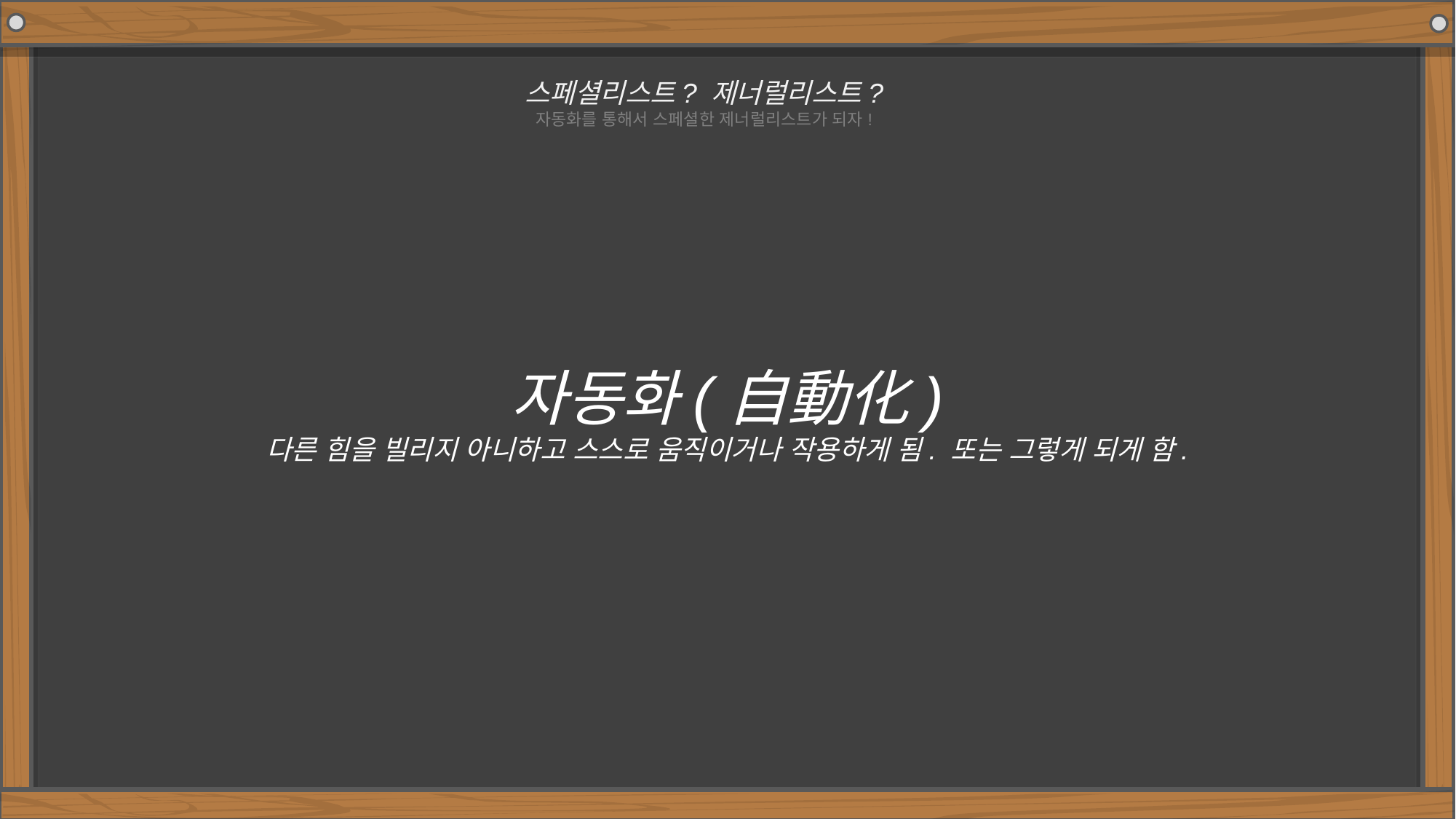

스페셜리스트? 제너럴리스트?
자동화를 통해서 스페셜한 제너럴리스트가 되자!
자동화(自動化)
다른 힘을 빌리지 아니하고 스스로 움직이거나 작용하게 됨. 또는 그렇게 되게 함.